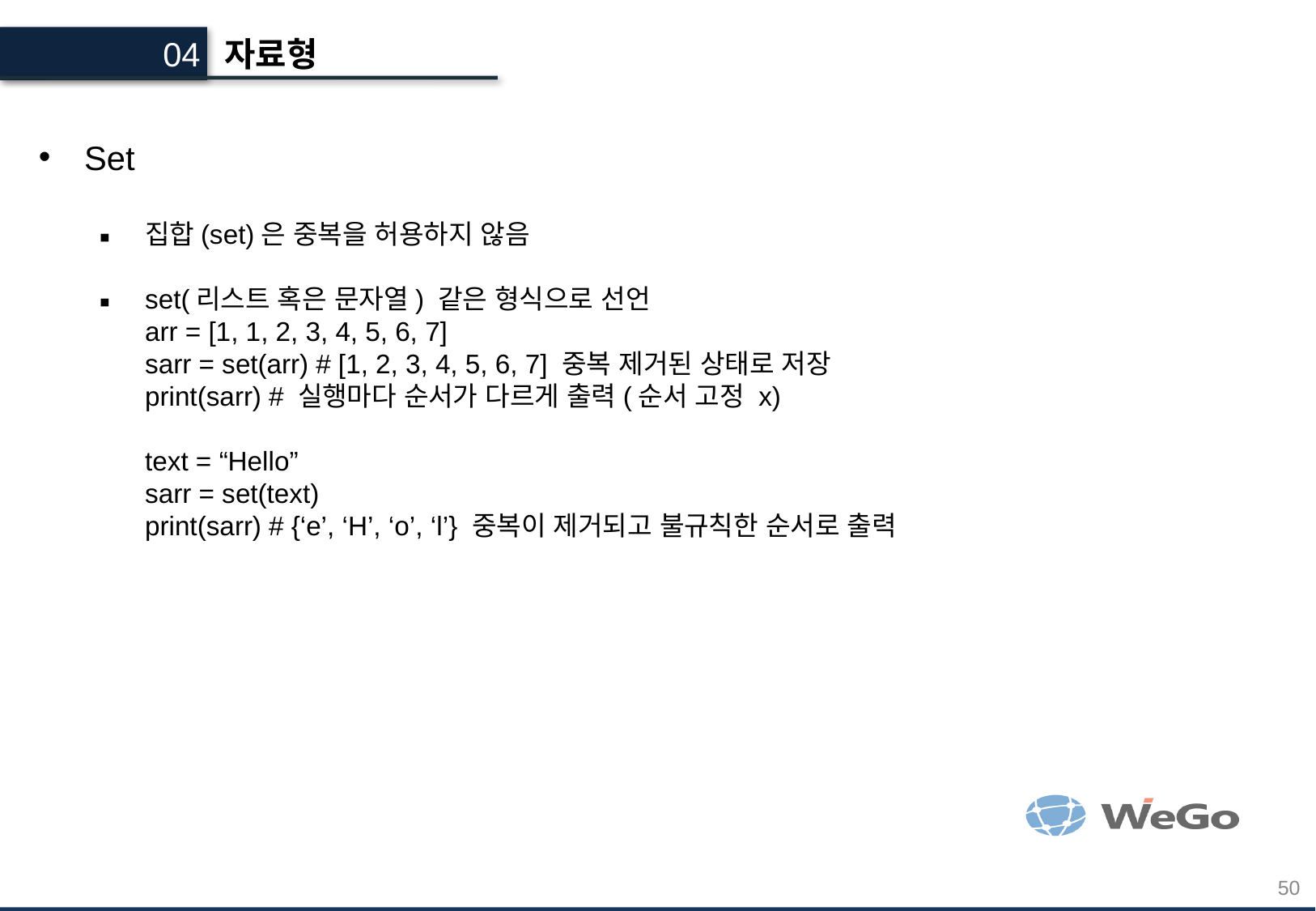

04
자료형
Set

집합(set)은 중복을 허용하지 않음
set(리스트 혹은 문자열) 같은 형식으로 선언
arr = [1, 1, 2, 3, 4, 5, 6, 7]
sarr = set(arr) # [1, 2, 3, 4, 5, 6, 7] 중복 제거된 상태로 저장
print(sarr) # 실행마다 순서가 다르게 출력(순서 고정 x)
text = “Hello”
sarr = set(text)
print(sarr) # {‘e’, ‘H’, ‘o’, ‘l’} 중복이 제거되고 불규칙한 순서로 출력
50